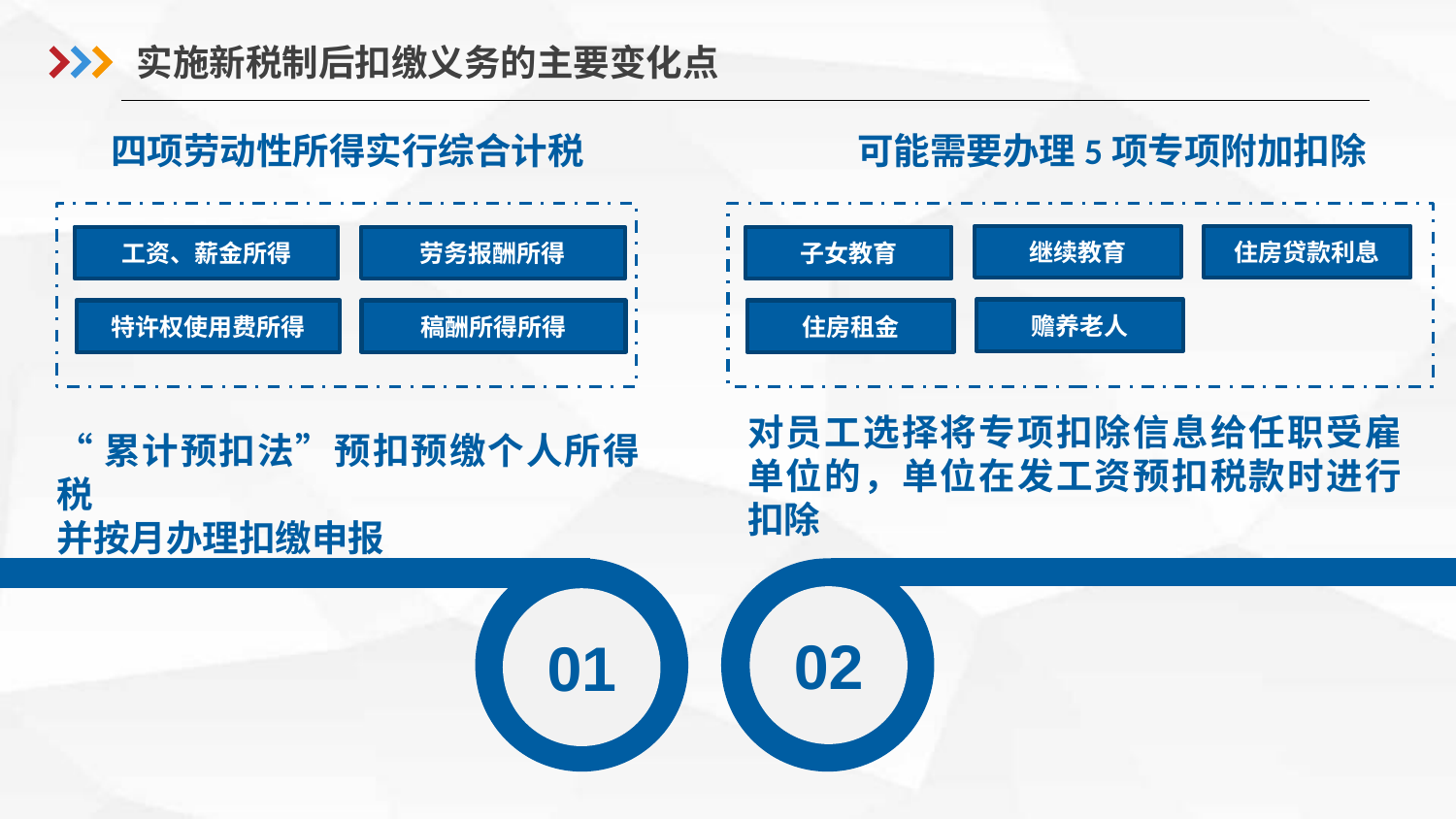

实施新税制后扣缴义务的主要变化点

四项劳动性所得实行综合计税
 可能需要办理5项专项附加扣除

继续教育
住房贷款利息
工资、薪金所得
劳务报酬所得
子女教育
赡养老人
特许权使用费所得
稿酬所得所得
住房租金
对员工选择将专项扣除信息给任职受雇单位的，单位在发工资预扣税款时进行扣除
“累计预扣法”预扣预缴个人所得税
并按月办理扣缴申报

01

02